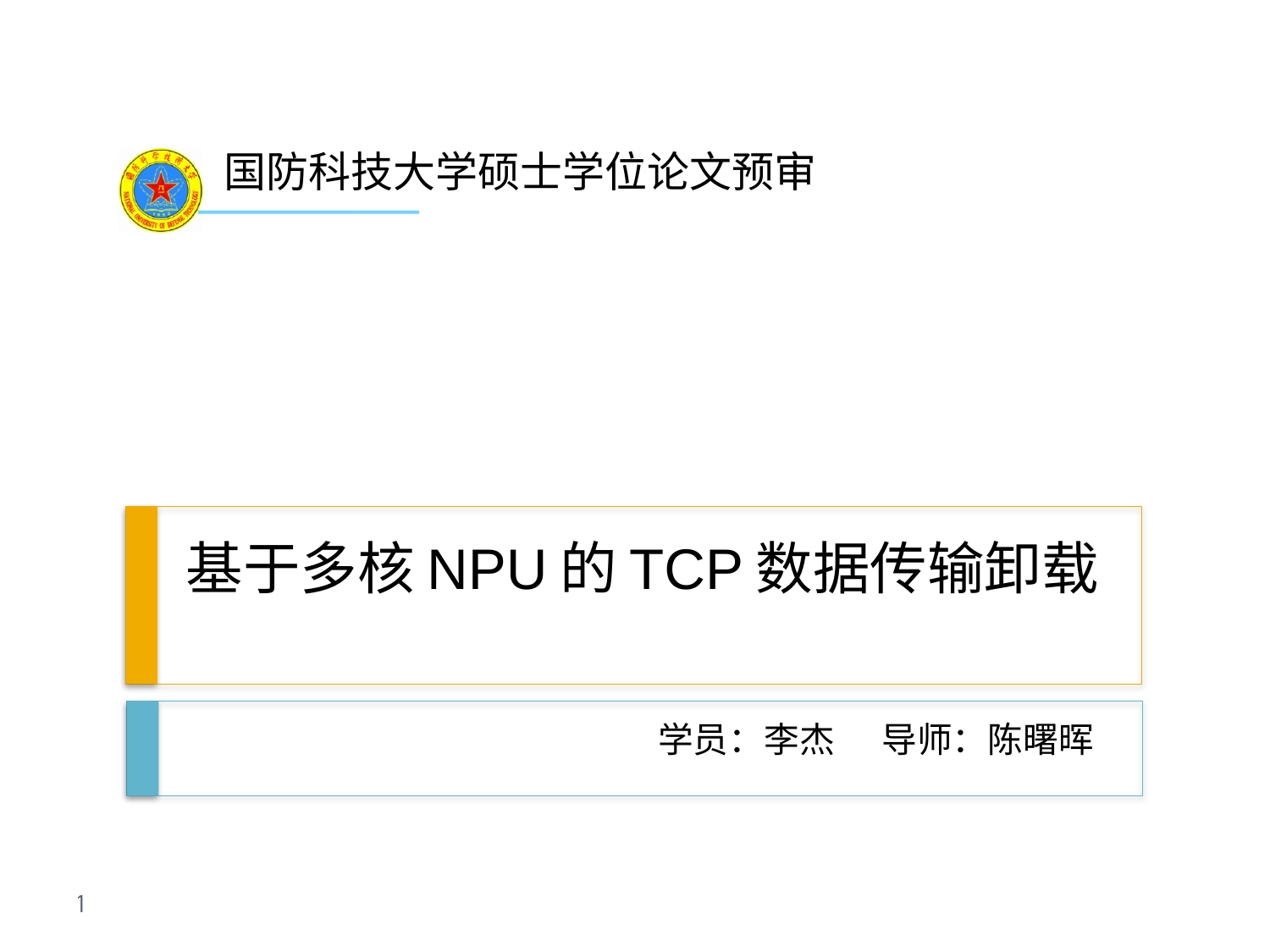

国防科技大学硕士学位论文预审

# 基于多核NPU的TCP数据传输卸载
学员：李杰      导师：陈曙晖

1